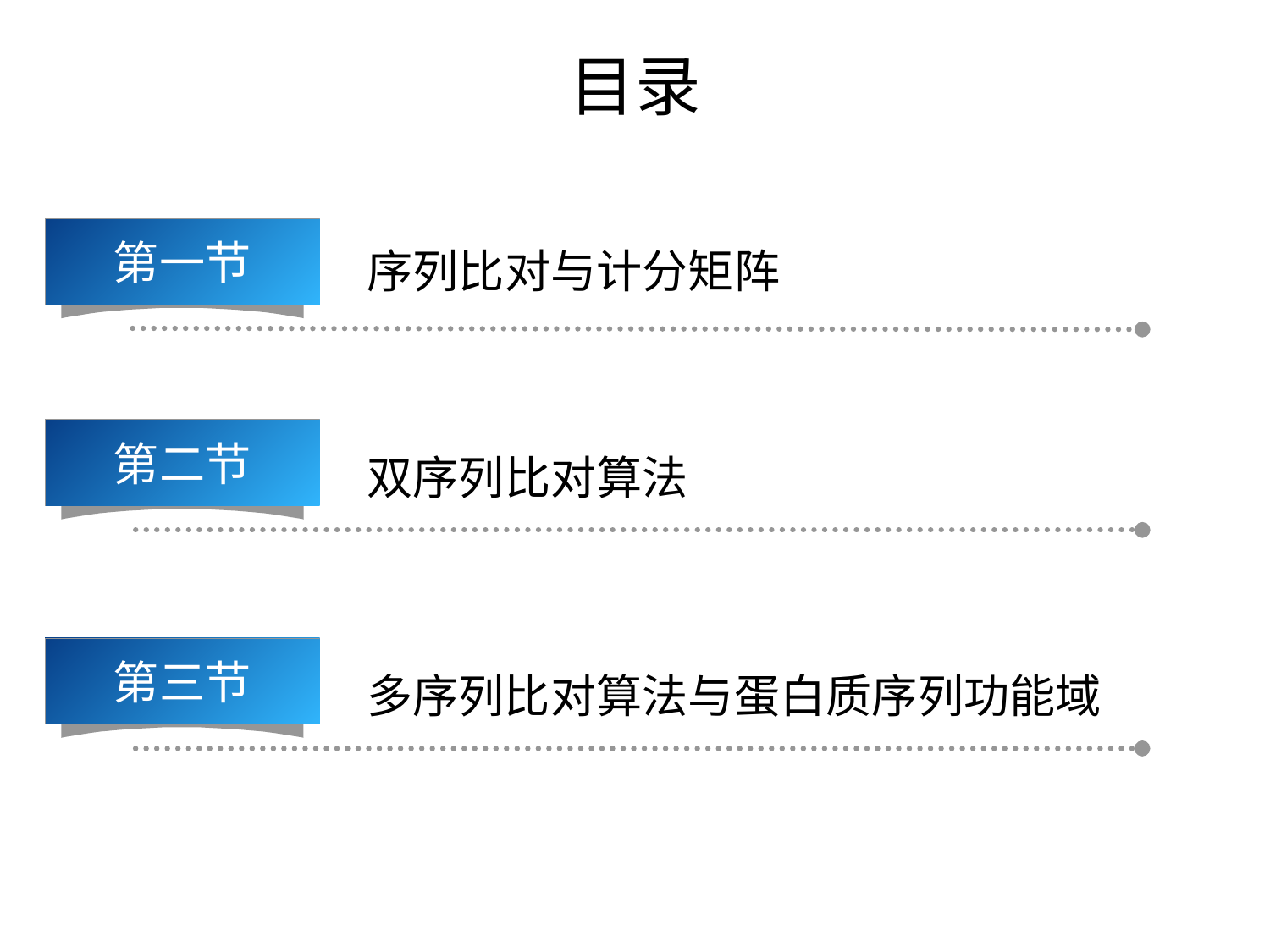

# 目录

第一节

序列比对与计分矩阵

第二节

双序列比对算法

第三节

多序列比对算法与蛋白质序列功能域

2